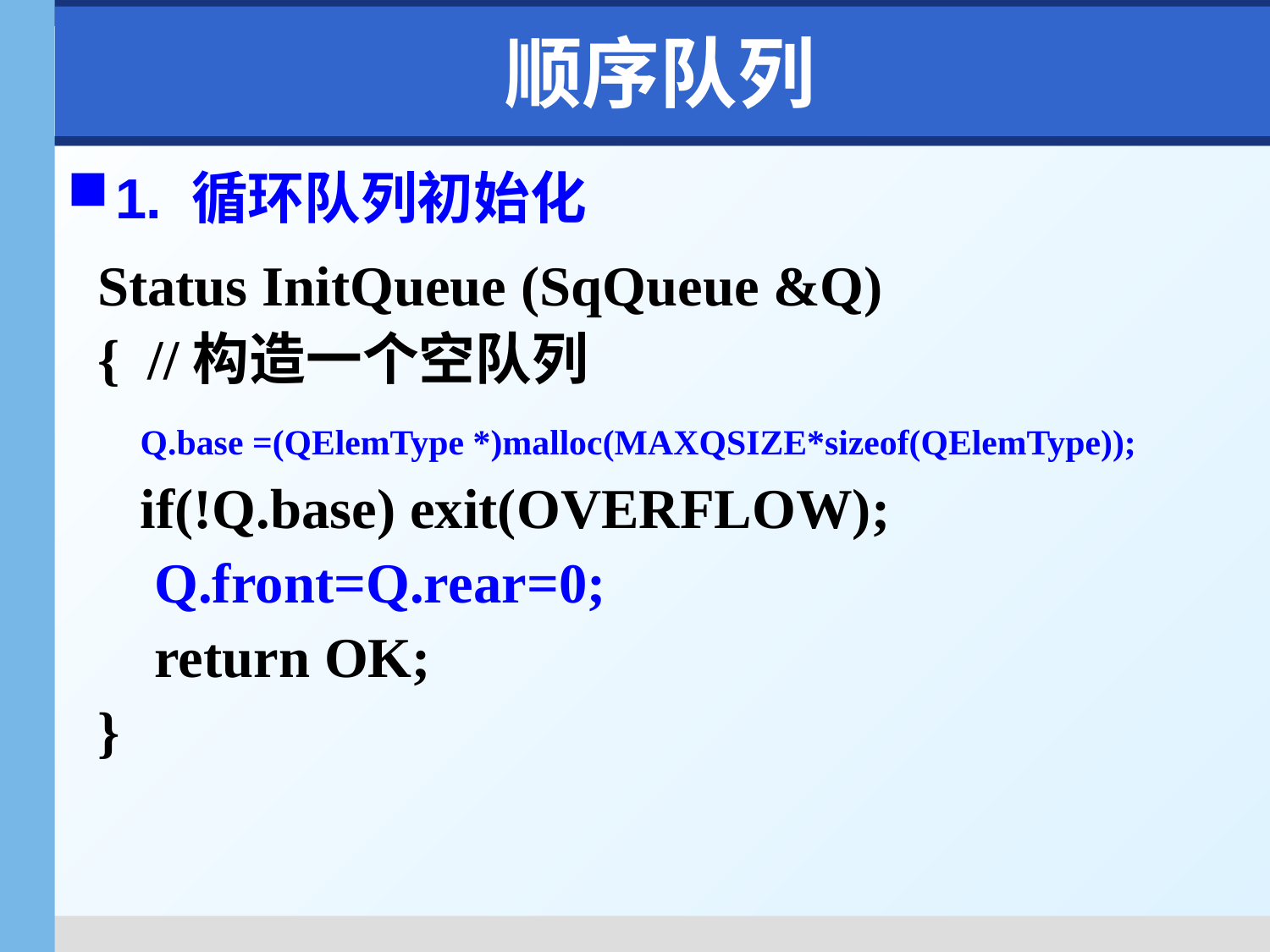

# 顺序队列
1. 循环队列初始化

Status InitQueue (SqQueue &Q)
{  //构造一个空队列
   Q.base =(QElemType *)malloc(MAXQSIZE*sizeof(QElemType));
   if(!Q.base) exit(OVERFLOW);
    Q.front=Q.rear=0;
    return OK;
}